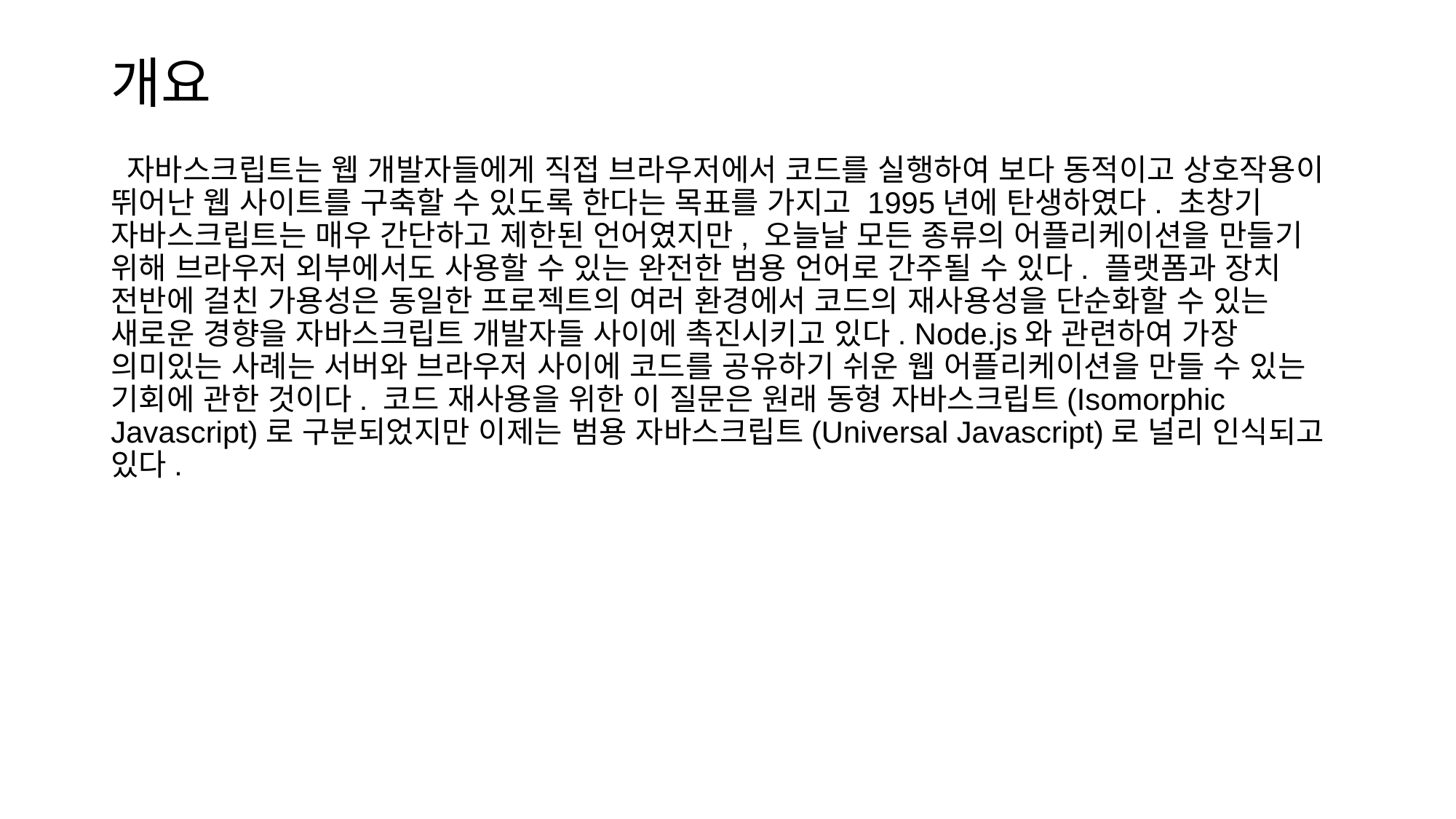

# 개요
 자바스크립트는 웹 개발자들에게 직접 브라우저에서 코드를 실행하여 보다 동적이고 상호작용이 뛰어난 웹 사이트를 구축할 수 있도록 한다는 목표를 가지고 1995년에 탄생하였다. 초창기 자바스크립트는 매우 간단하고 제한된 언어였지만, 오늘날 모든 종류의 어플리케이션을 만들기 위해 브라우저 외부에서도 사용할 수 있는 완전한 범용 언어로 간주될 수 있다. 플랫폼과 장치 전반에 걸친 가용성은 동일한 프로젝트의 여러 환경에서 코드의 재사용성을 단순화할 수 있는 새로운 경향을 자바스크립트 개발자들 사이에 촉진시키고 있다. Node.js와 관련하여 가장 의미있는 사례는 서버와 브라우저 사이에 코드를 공유하기 쉬운 웹 어플리케이션을 만들 수 있는 기회에 관한 것이다. 코드 재사용을 위한 이 질문은 원래 동형 자바스크립트(Isomorphic Javascript)로 구분되었지만 이제는 범용 자바스크립트(Universal Javascript)로 널리 인식되고 있다.